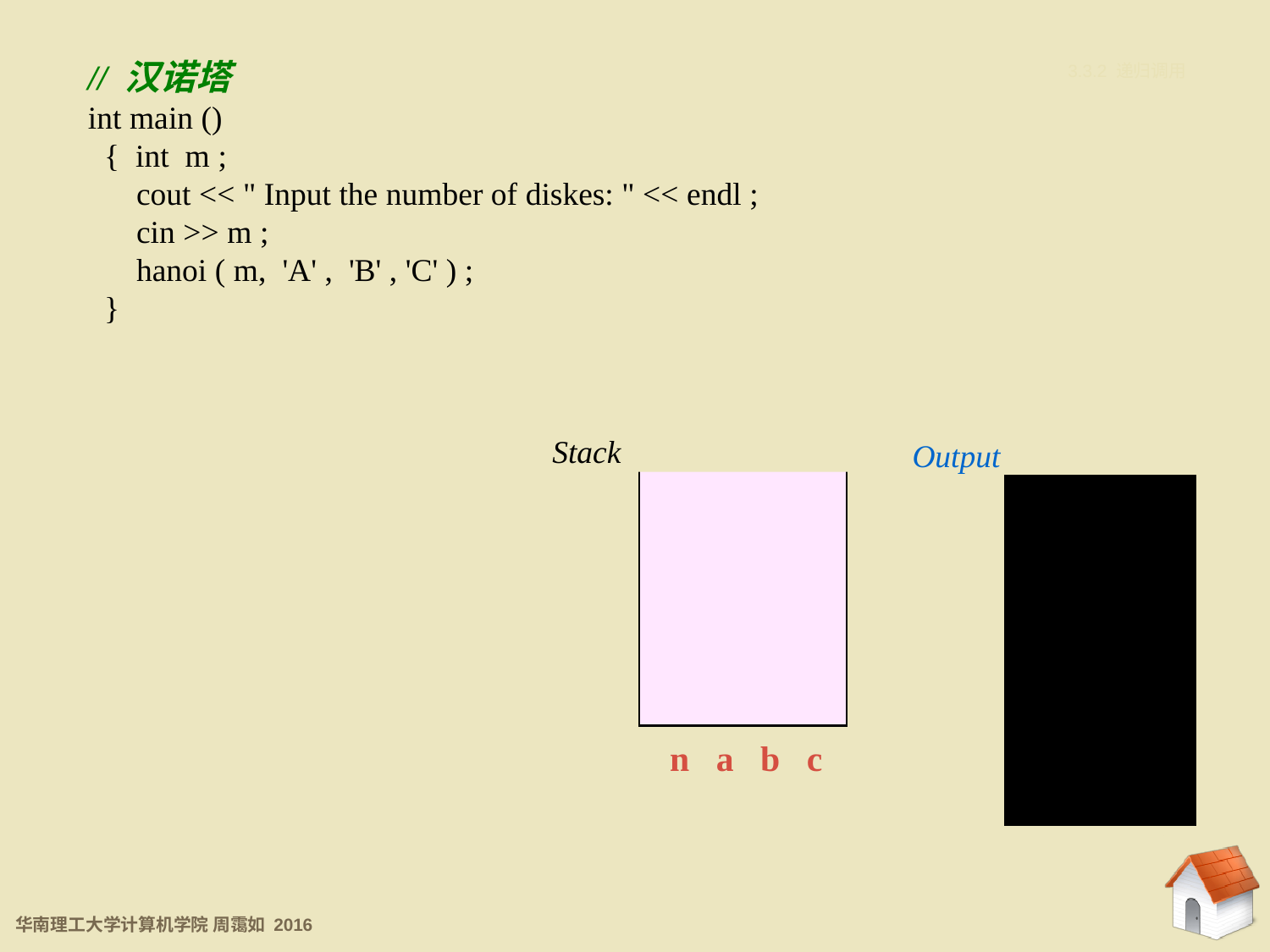

// 汉诺塔
int main ()
  {  int  m ;
      cout << " Input the number of diskes: " << endl ;
      cin >> m ;
      hanoi ( m,  'A' ,  'B' , 'C' ) ;
  }
3.3.2 递归调用
Stack

n   a   b   c
Output